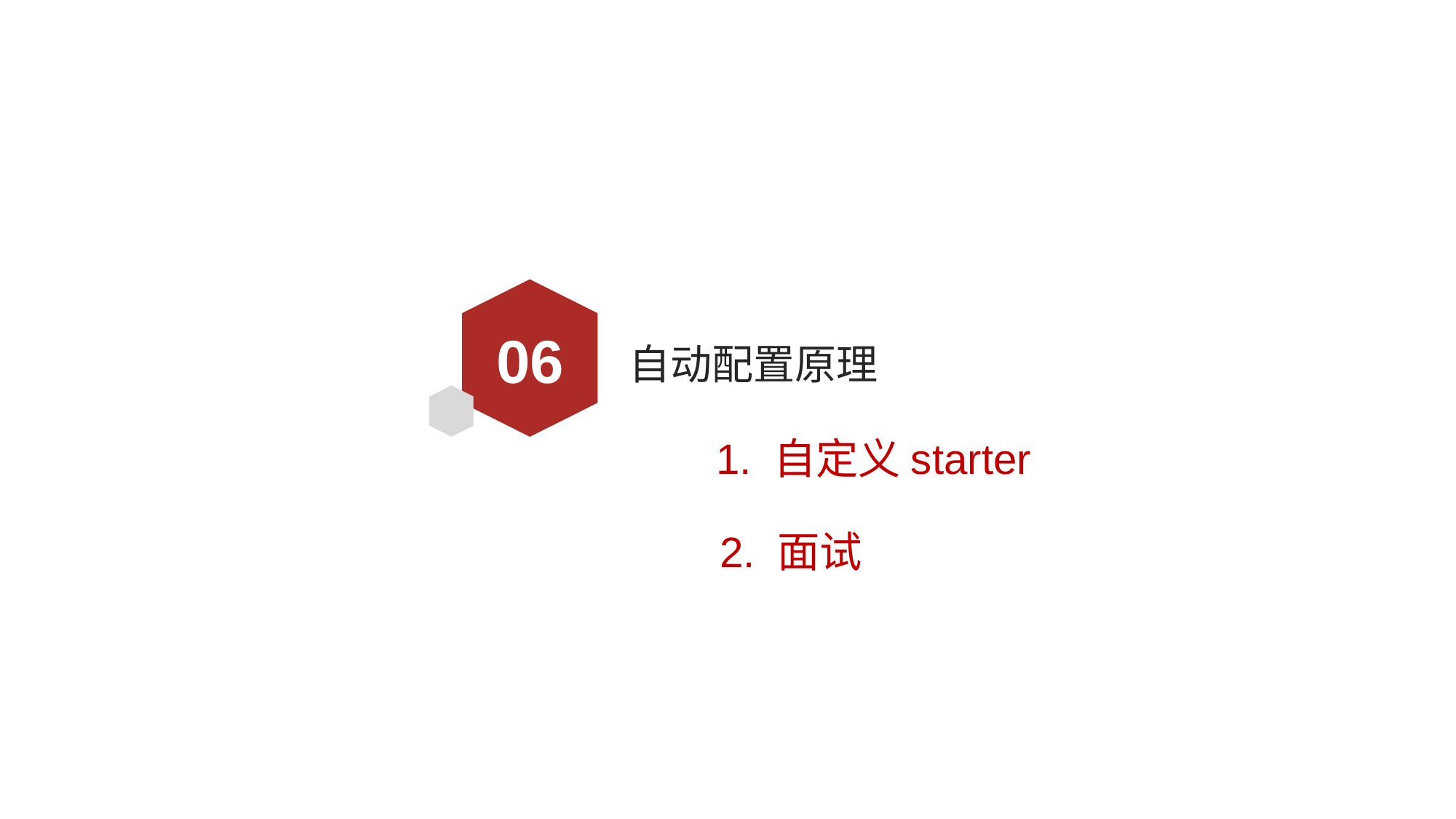

06
# 自动配置原理
1. 自定义starter
2. 面试